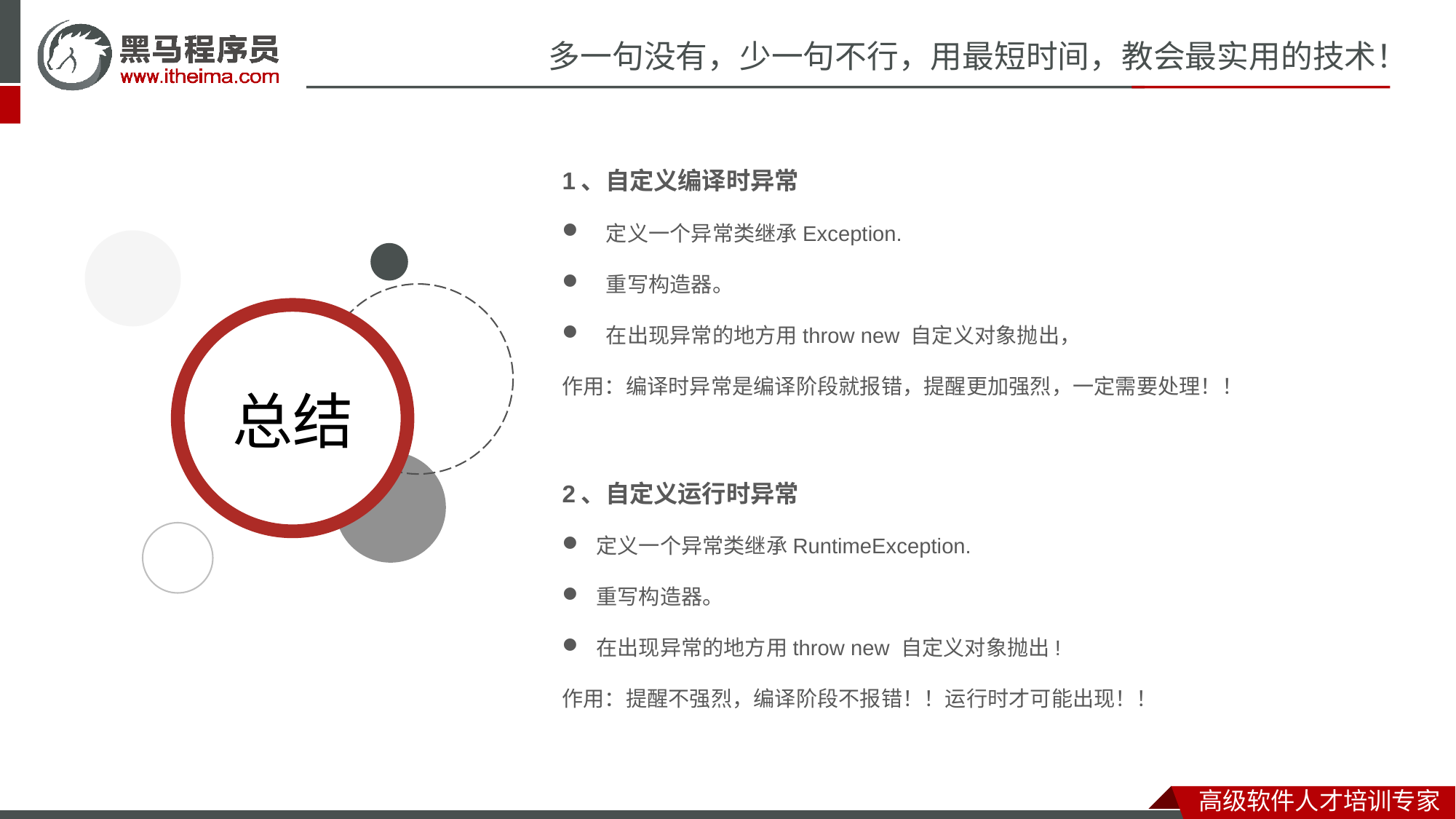

1、自定义编译时异常
 定义一个异常类继承Exception.
 重写构造器。
 在出现异常的地方用throw new 自定义对象抛出，
作用：编译时异常是编译阶段就报错，提醒更加强烈，一定需要处理！！

2、自定义运行时异常
定义一个异常类继承RuntimeException.
重写构造器。
在出现异常的地方用throw new 自定义对象抛出!
作用：提醒不强烈，编译阶段不报错！！运行时才可能出现！！